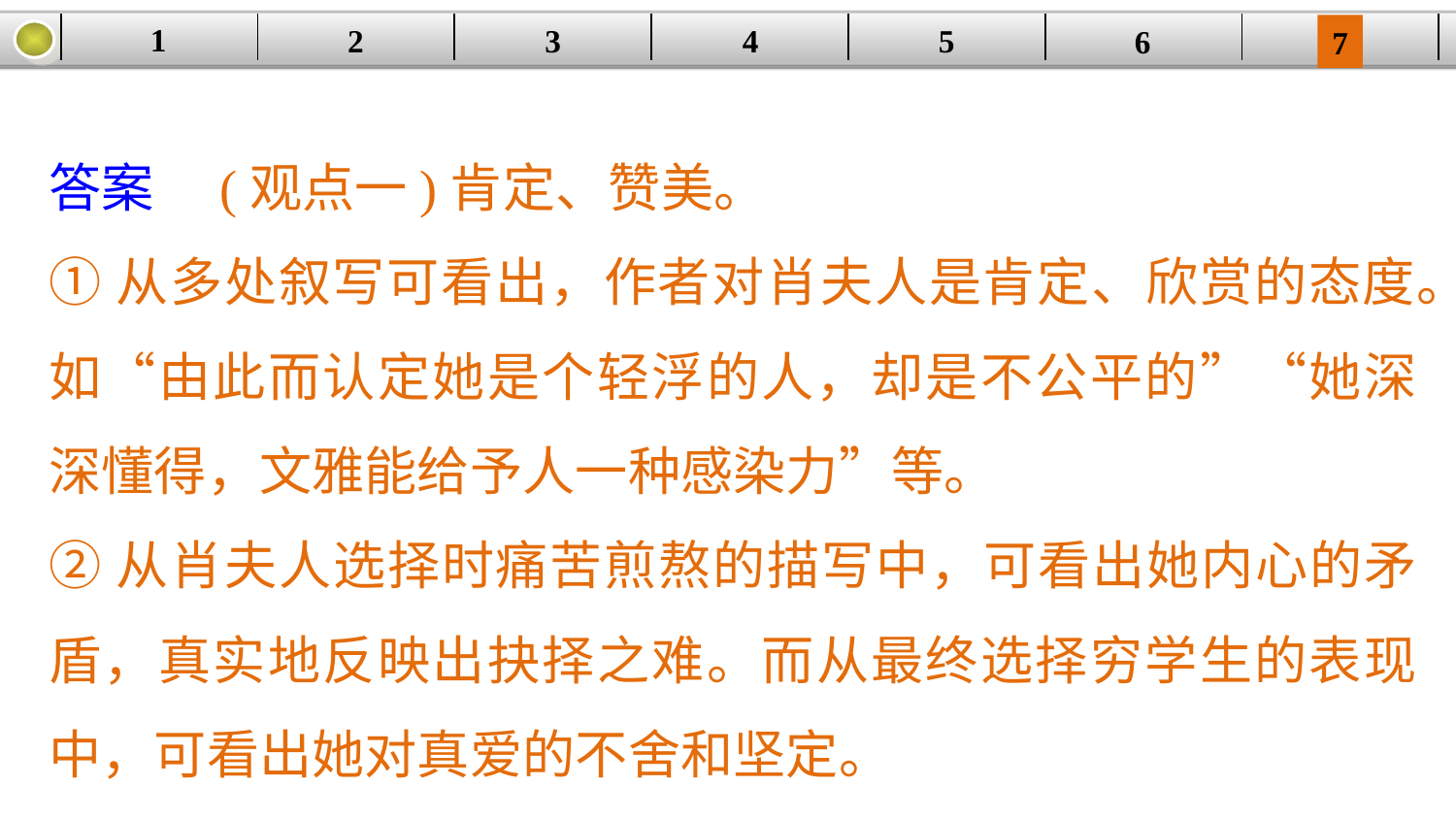

1
5
3
2
|  |  |  |  |  |  |  |
| --- | --- | --- | --- | --- | --- | --- |
4
6
7

答案　(观点一)肯定、赞美。
①从多处叙写可看出，作者对肖夫人是肯定、欣赏的态度。如“由此而认定她是个轻浮的人，却是不公平的”“她深深懂得，文雅能给予人一种感染力”等。
②从肖夫人选择时痛苦煎熬的描写中，可看出她内心的矛盾，真实地反映出抉择之难。而从最终选择穷学生的表现中，可看出她对真爱的不舍和坚定。